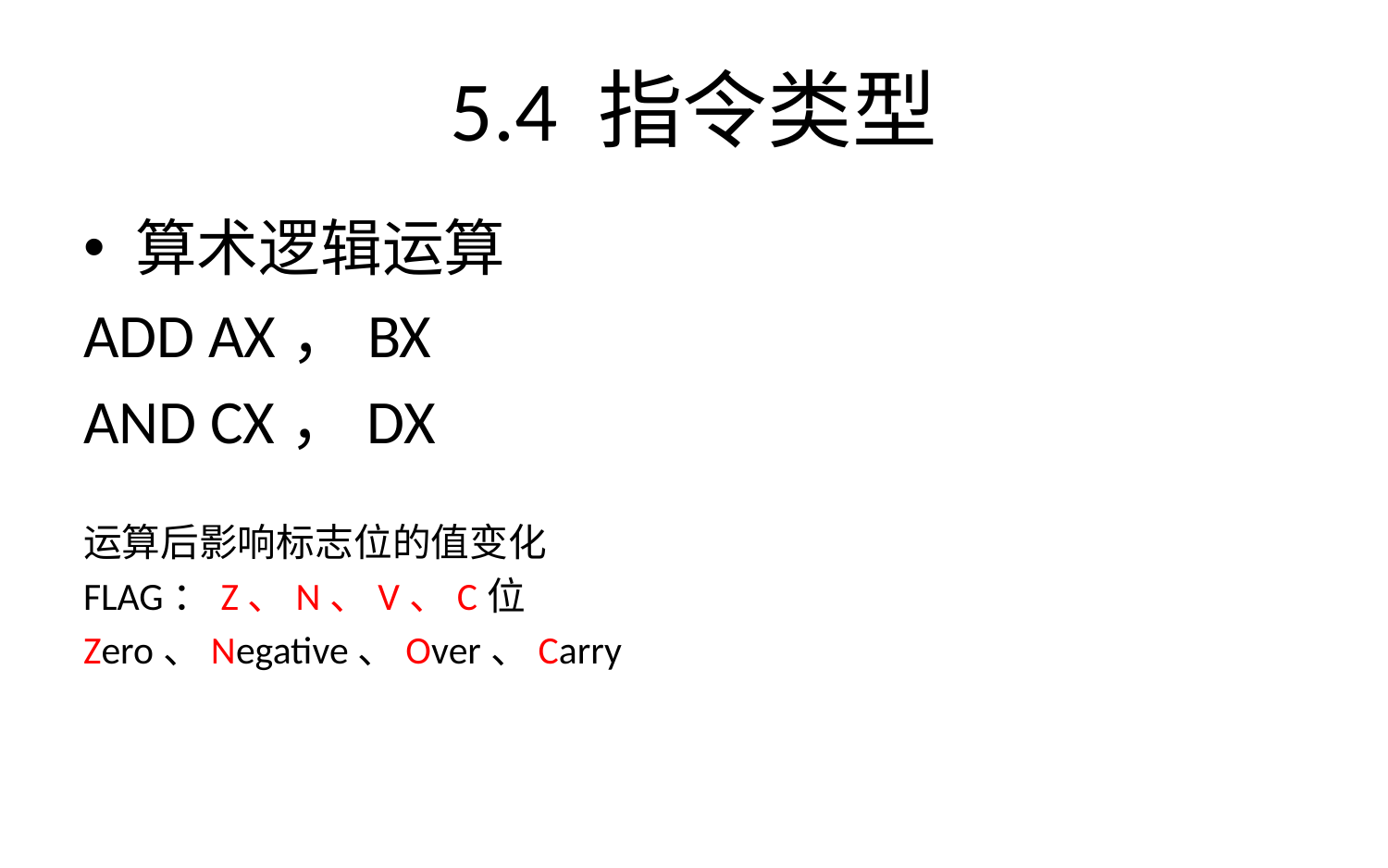

# 5.4 指令类型
算术逻辑运算
ADD AX，BX
AND CX，DX

运算后影响标志位的值变化
FLAG：Z、N、V、C位
Zero、Negative、Over、Carry